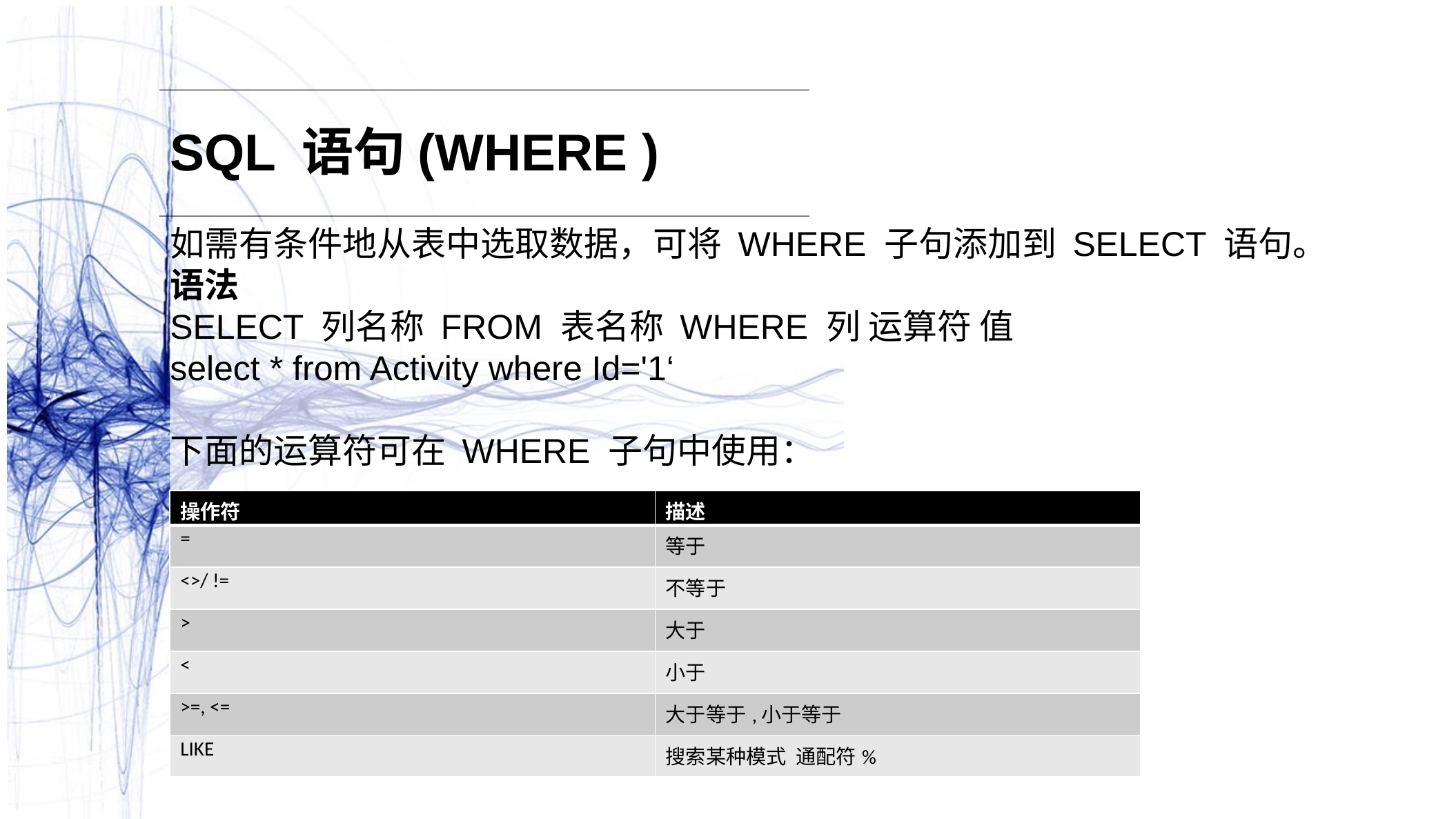

SQL 语句(WHERE )

如需有条件地从表中选取数据，可将 WHERE 子句添加到 SELECT 语句。
语法
SELECT 列名称 FROM 表名称 WHERE 列 运算符 值
select * from Activity where Id='1‘

下面的运算符可在 WHERE 子句中使用：

| 操作符 | 描述 |
| --- | --- |
| = | 等于 |
| <>/ != | 不等于 |
| > | 大于 |
| < | 小于 |
| >=, <= | 大于等于,小于等于 |
| LIKE | 搜索某种模式 通配符% |